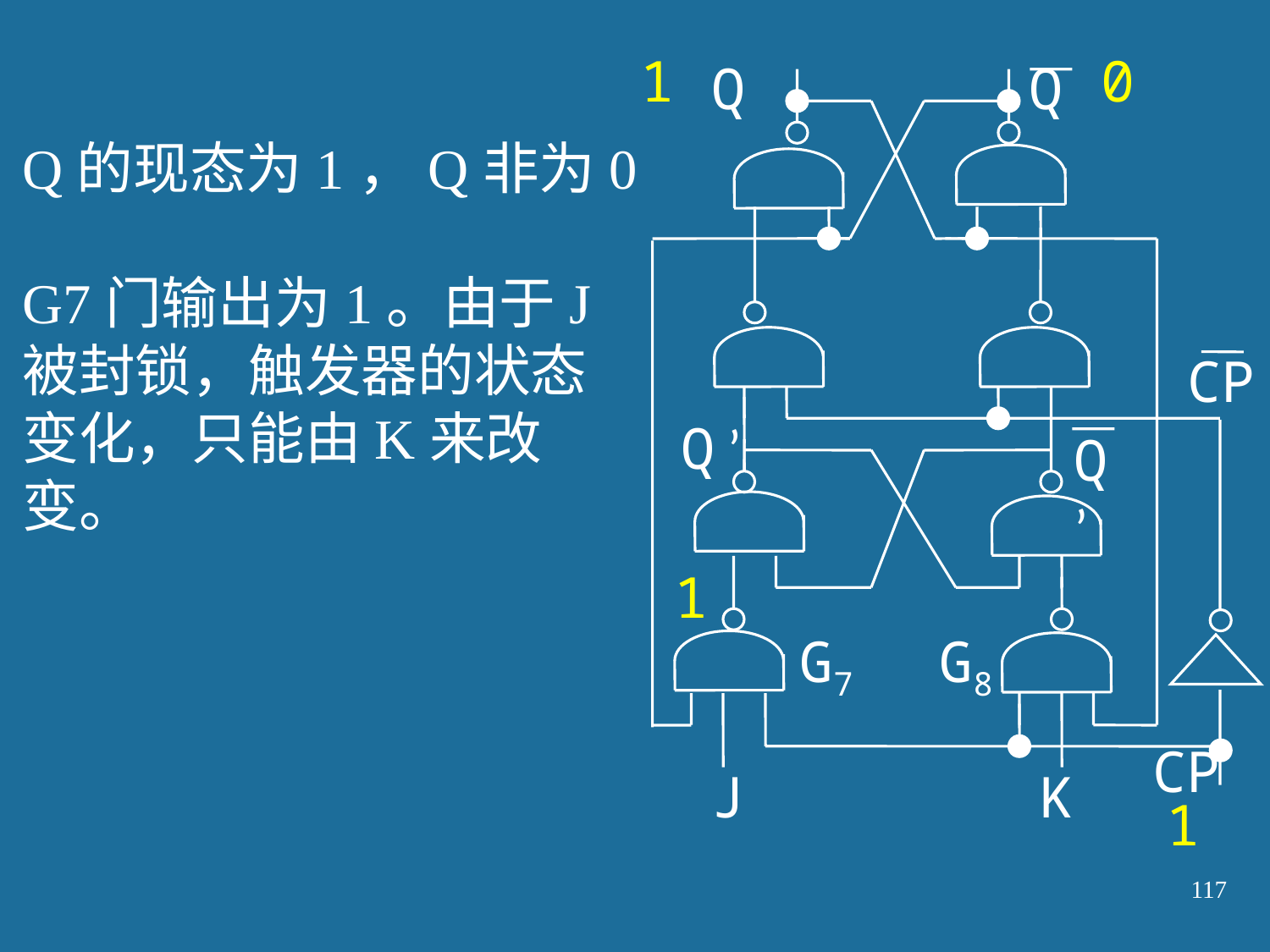

1
0
Q
Q

CP

Q ’

Q ’

G7
G8

CP

J
K
Q的现态为1，Q非为0

G7门输出为1。由于J被封锁，触发器的状态变化，只能由K来改变。

1

1
117